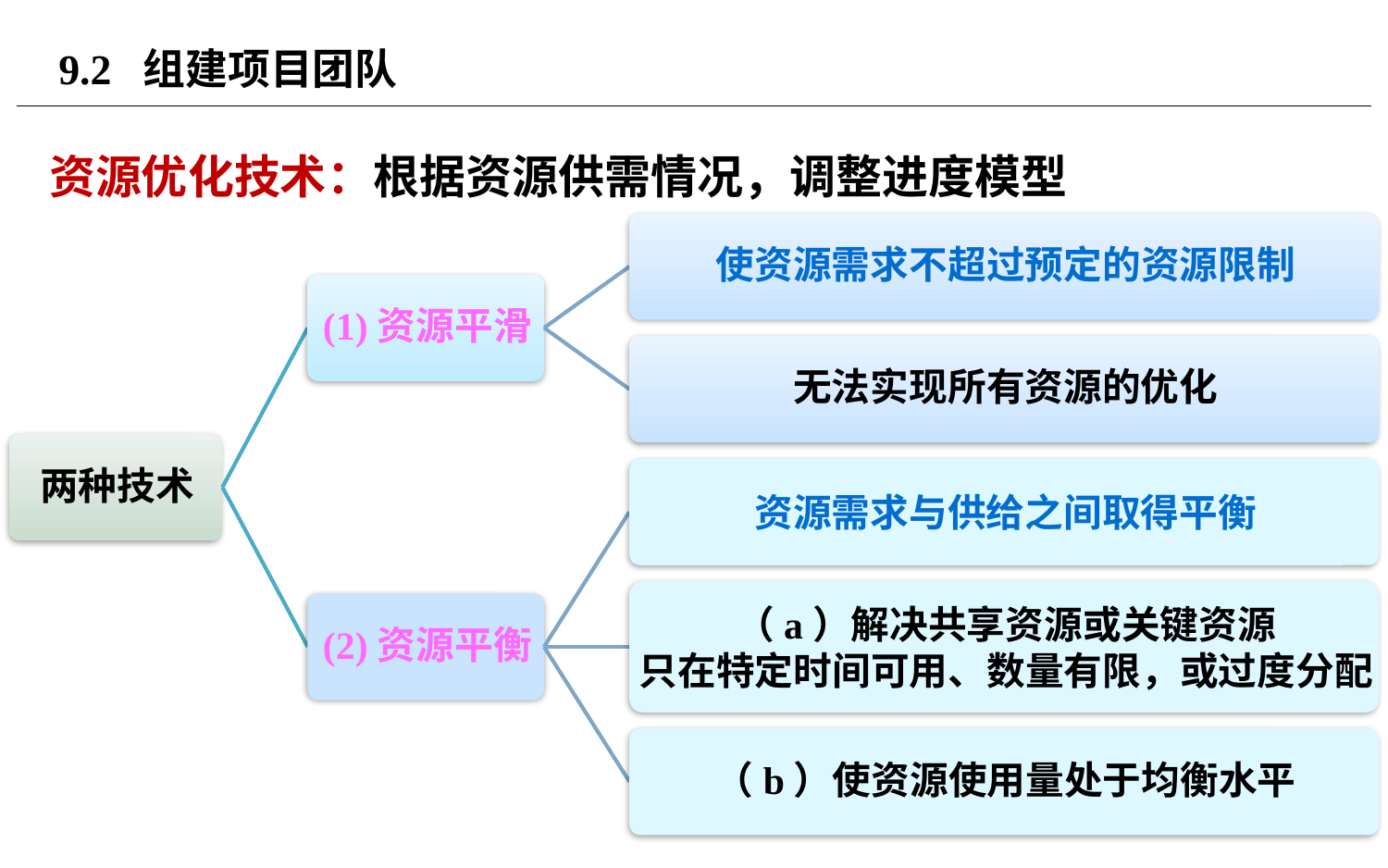

# 9.2  组建项目团队
资源优化技术：根据资源供需情况，调整进度模型

两种技术

(1)资源平滑

使资源需求不超过预定的资源限制

无法实现所有资源的优化

(2)资源平衡

资源需求与供给之间取得平衡

（a）解决共享资源或关键资源
只在特定时间可用、数量有限，或过度分配

（b）使资源使用量处于均衡水平